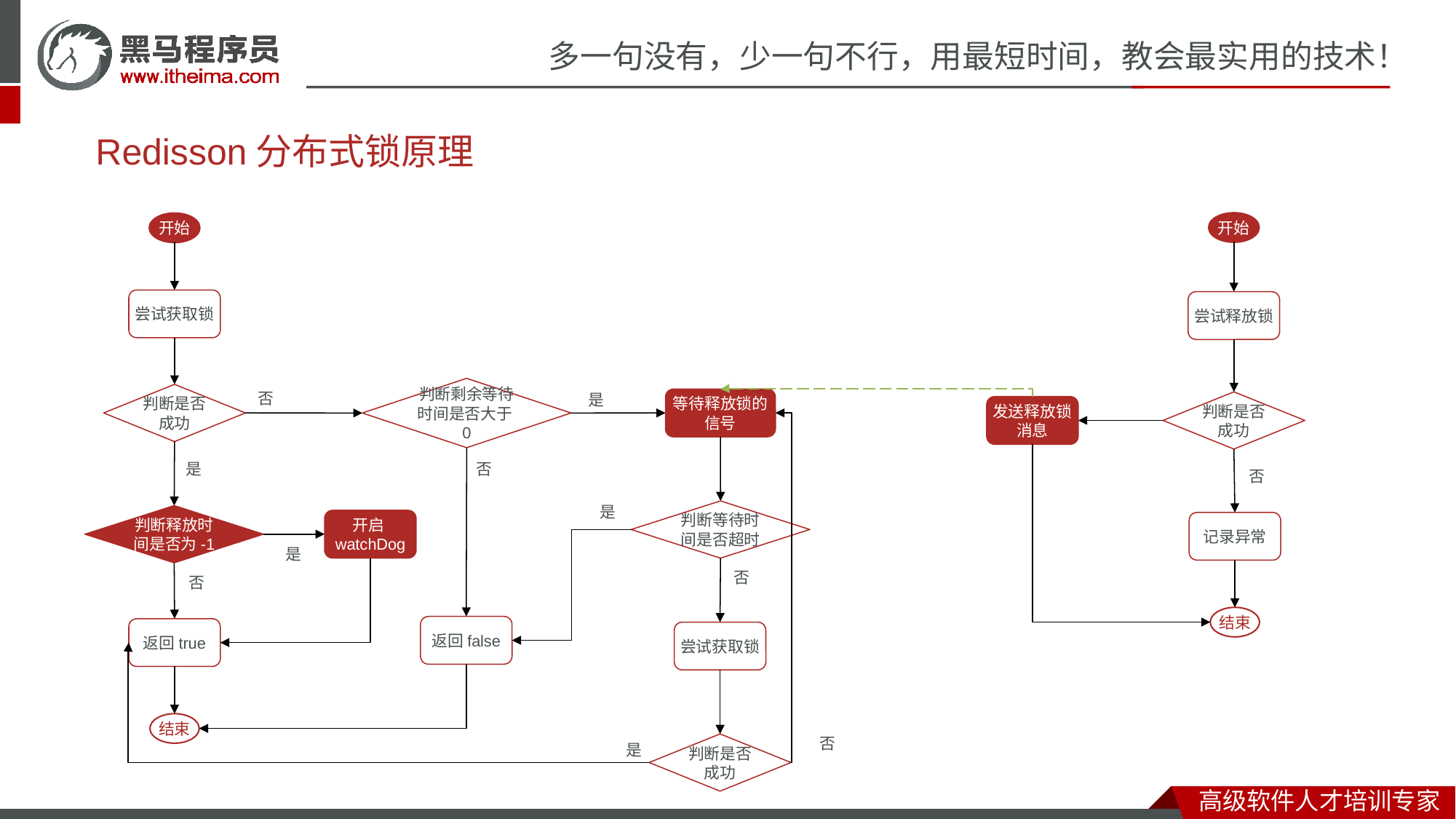

Redisson分布式锁原理
开始
开始
尝试获取锁
尝试释放锁
判断剩余等待时间是否大于0
否
判断是否成功
是
等待释放锁的信号
判断是否成功
发送释放锁消息
是
否
否
是
判断等待时间是否超时
判断释放时间是否为-1
开启watchDog
记录异常
是
否
否
结束
返回false
返回true
尝试获取锁
结束
否
判断是否成功
是